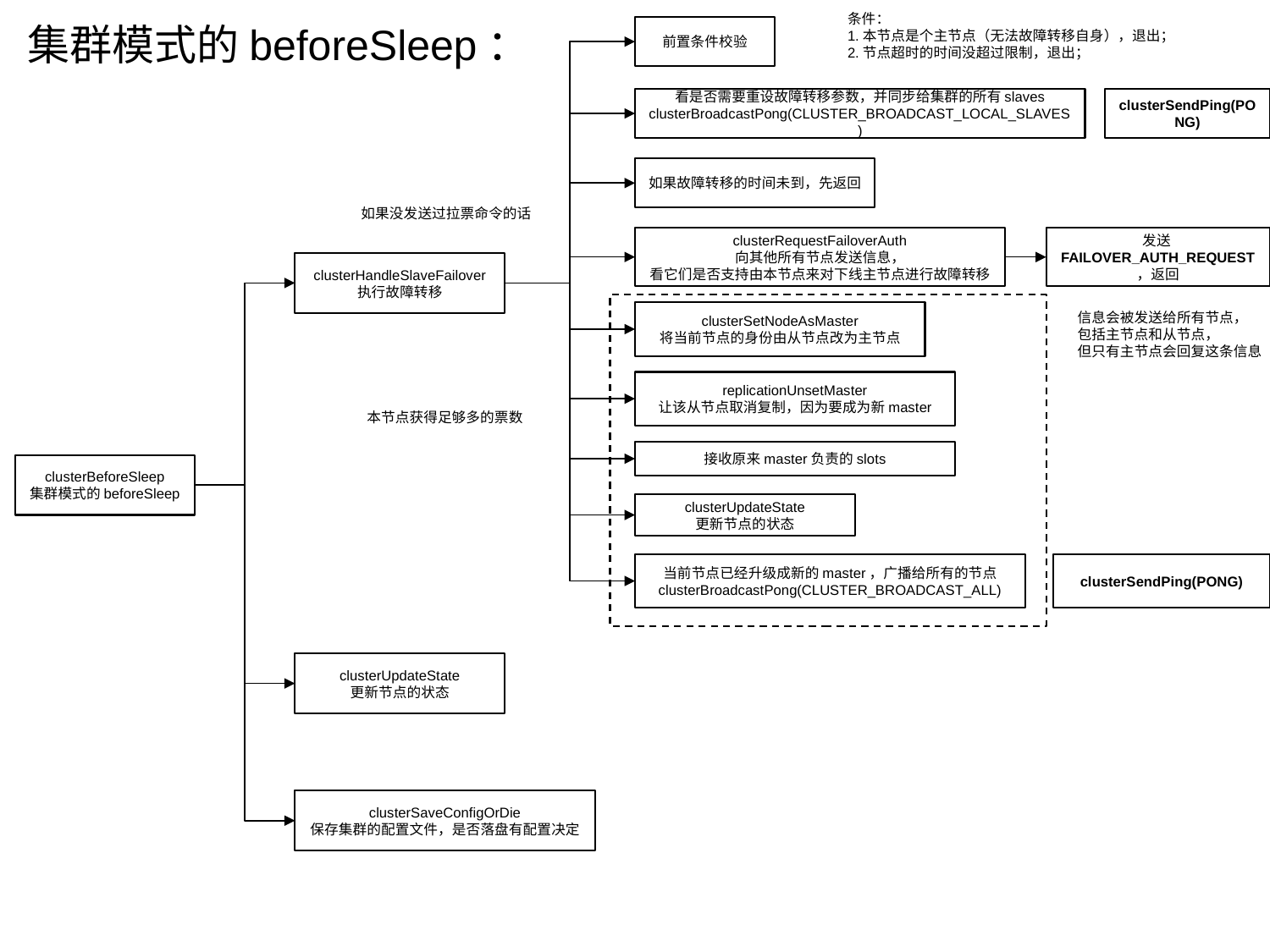

条件：
1.本节点是个主节点（无法故障转移自身），退出；
2.节点超时的时间没超过限制，退出；
集群模式的beforeSleep：
前置条件校验
看是否需要重设故障转移参数，并同步给集群的所有slaves
clusterBroadcastPong(CLUSTER_BROADCAST_LOCAL_SLAVES)
clusterSendPing(PONG)
如果故障转移的时间未到，先返回
如果没发送过拉票命令的话
clusterRequestFailoverAuth
向其他所有节点发送信息，
看它们是否支持由本节点来对下线主节点进行故障转移
发送FAILOVER_AUTH_REQUEST
，返回
clusterHandleSlaveFailover
执行故障转移

clusterSetNodeAsMaster
将当前节点的身份由从节点改为主节点
信息会被发送给所有节点，
包括主节点和从节点，
但只有主节点会回复这条信息
replicationUnsetMaster
让该从节点取消复制，因为要成为新master
本节点获得足够多的票数
接收原来master负责的slots
clusterBeforeSleep
集群模式的beforeSleep
clusterUpdateState
更新节点的状态
当前节点已经升级成新的master，广播给所有的节点
clusterBroadcastPong(CLUSTER_BROADCAST_ALL)
clusterSendPing(PONG)
clusterUpdateState
更新节点的状态
clusterSaveConfigOrDie
保存集群的配置文件，是否落盘有配置决定